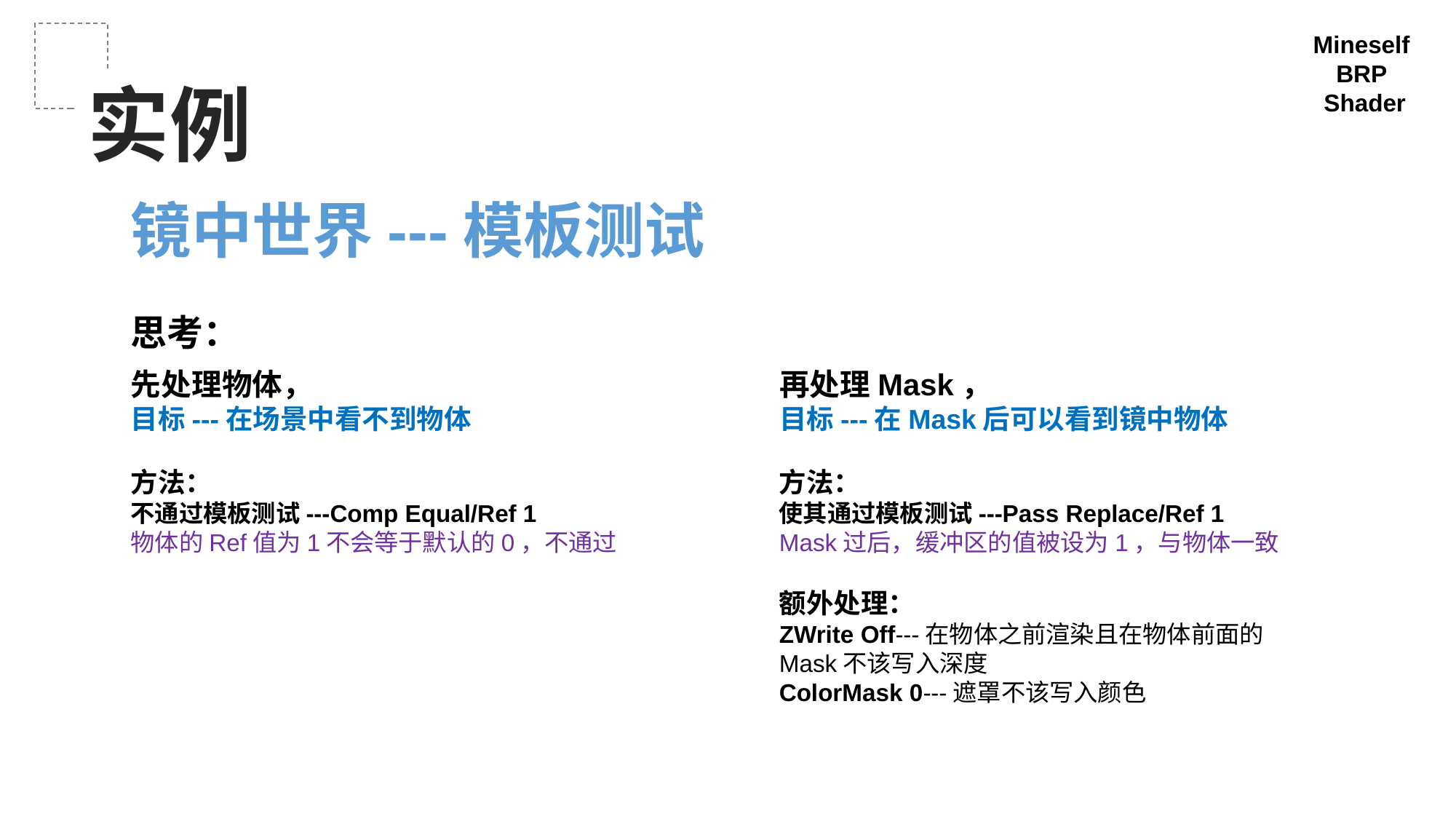

Mineself
BRP
Shader

实例
镜中世界---模板测试
思考：
先处理物体，
目标---在场景中看不到物体
再处理Mask，
目标---在Mask后可以看到镜中物体
方法：
不通过模板测试---Comp Equal/Ref 1
物体的Ref值为1不会等于默认的0，不通过

方法：
使其通过模板测试---Pass Replace/Ref 1
Mask过后，缓冲区的值被设为1，与物体一致

额外处理：
ZWrite Off---在物体之前渲染且在物体前面的Mask不该写入深度
ColorMask 0---遮罩不该写入颜色